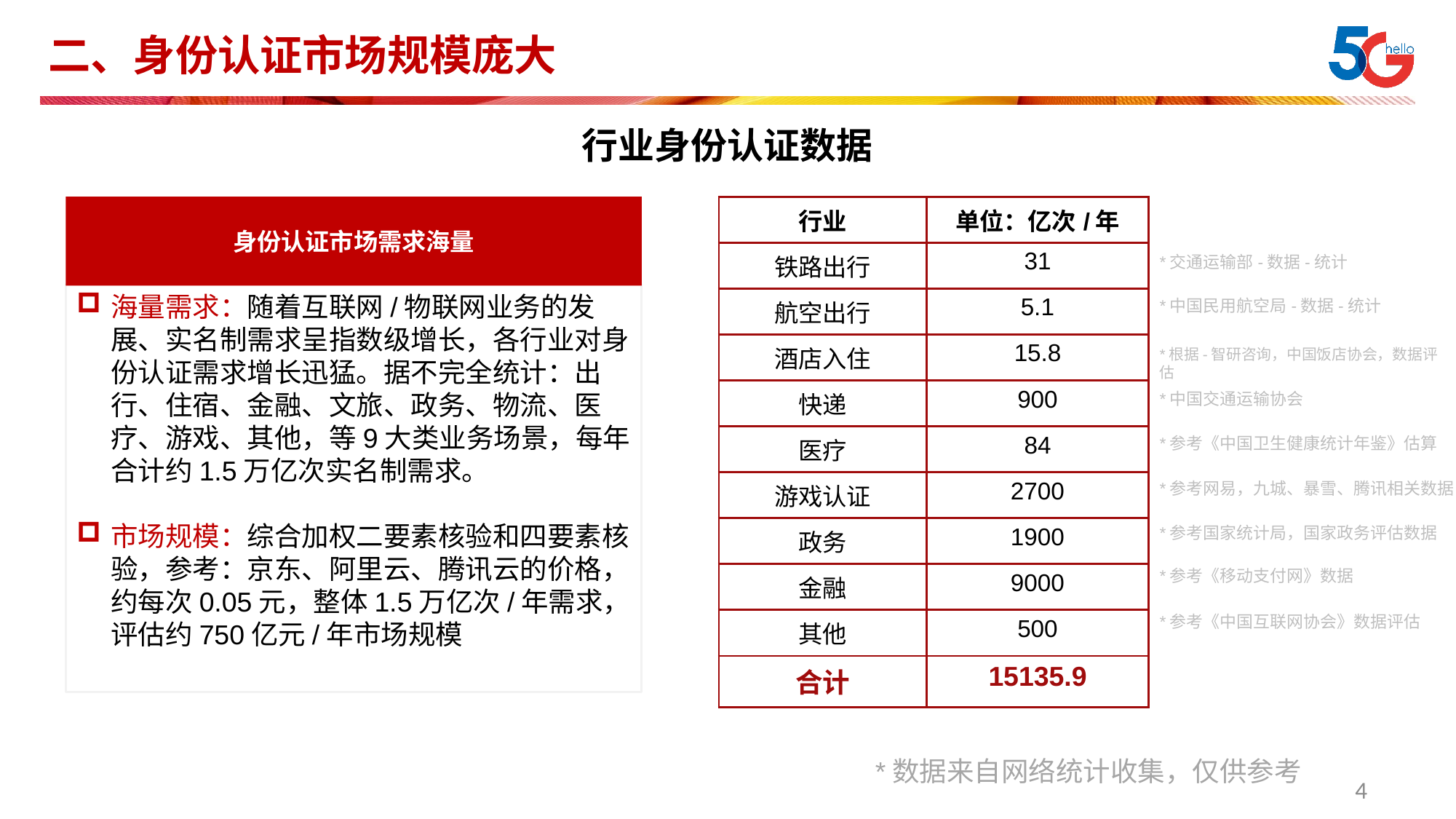

# 二、身份认证市场规模庞大
行业身份认证数据
身份认证市场需求海量
| 行业 | 单位：亿次/年 |
| --- | --- |
| 铁路出行 | 31 |
| 航空出行 | 5.1 |
| 酒店入住 | 15.8 |
| 快递 | 900 |
| 医疗 | 84 |
| 游戏认证 | 2700 |
| 政务 | 1900 |
| 金融 | 9000 |
| 其他 | 500 |
| 合计 | 15135.9 |
*交通运输部-数据-统计
海量需求：随着互联网/物联网业务的发展、实名制需求呈指数级增长，各行业对身份认证需求增长迅猛。据不完全统计：出行、住宿、金融、文旅、政务、物流、医疗、游戏、其他，等9大类业务场景，每年合计约1.5万亿次实名制需求。

市场规模：综合加权二要素核验和四要素核验，参考：京东、阿里云、腾讯云的价格，约每次0.05元，整体1.5万亿次/年需求，评估约750亿元/年市场规模
*中国民用航空局-数据-统计
*根据-智研咨询，中国饭店协会，数据评估
*中国交通运输协会
*参考《中国卫生健康统计年鉴》估算
*参考网易，九城、暴雪、腾讯相关数据
*参考国家统计局，国家政务评估数据
*参考《移动支付网》数据
*参考《中国互联网协会》数据评估
*数据来自网络统计收集，仅供参考